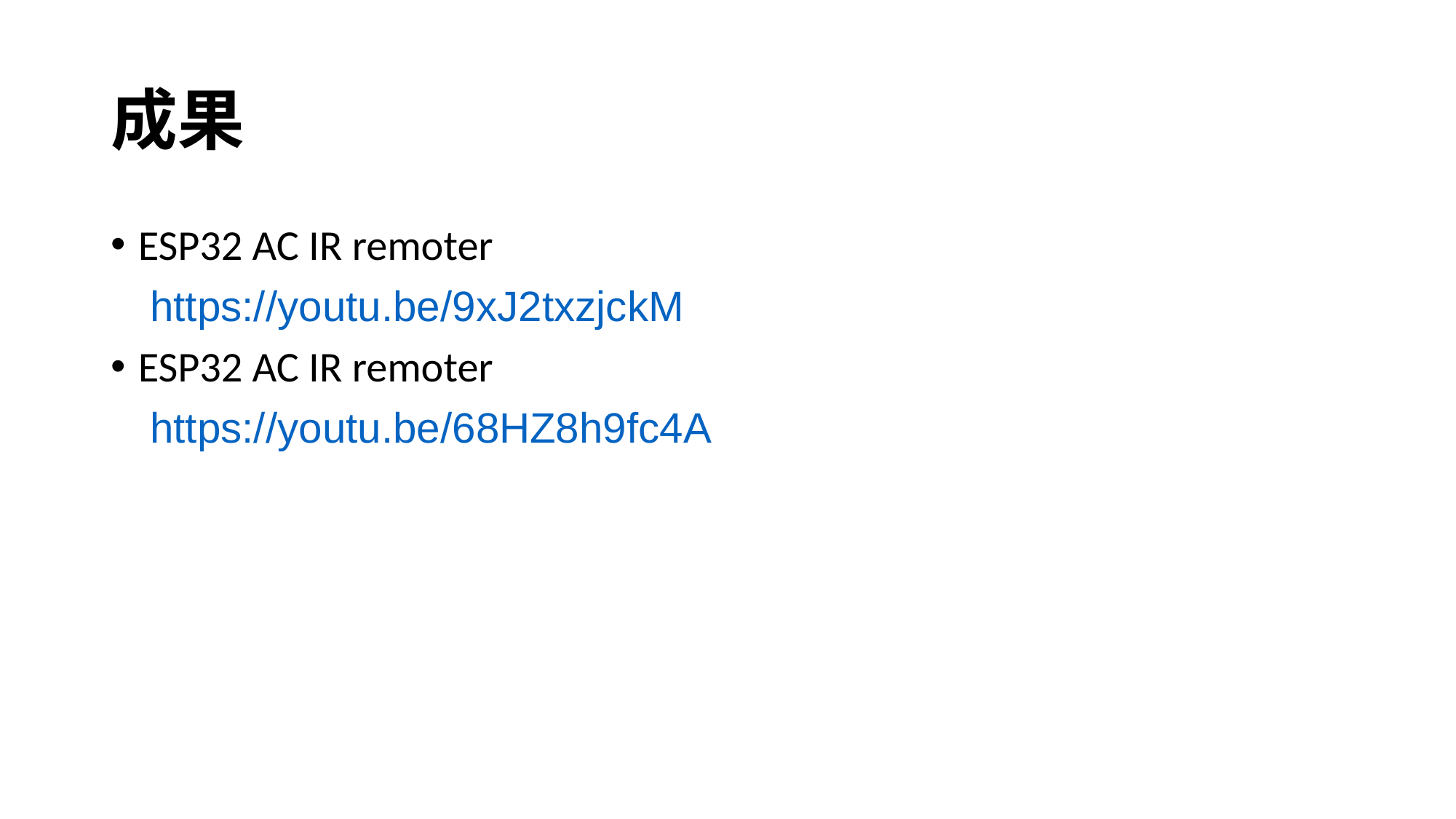

# 成果
ESP32 AC IR remoter
 https://youtu.be/9xJ2txzjckM
ESP32 AC IR remoter
 https://youtu.be/68HZ8h9fc4A